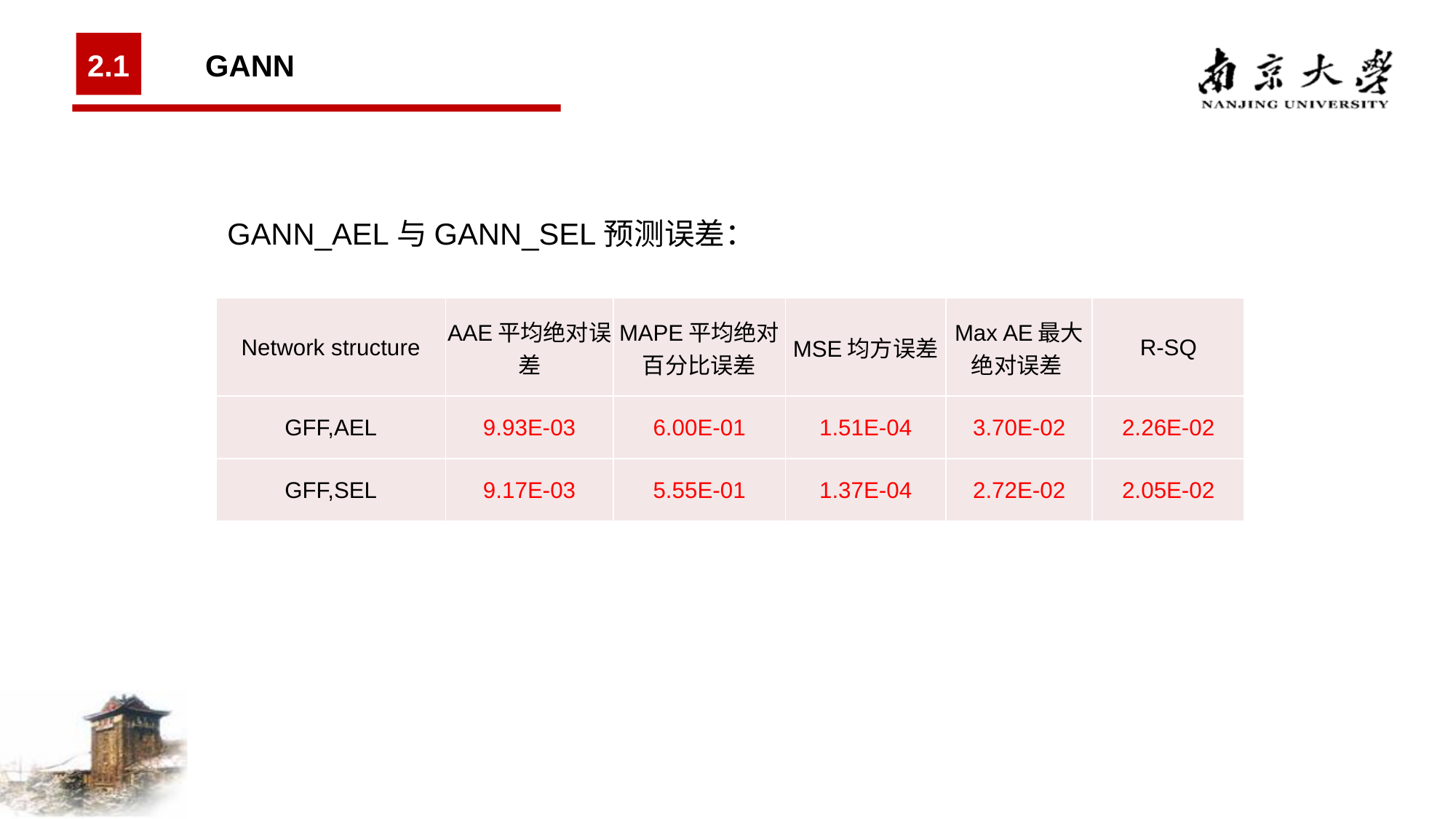

2.1
 GANN
GANN_AEL与GANN_SEL预测误差：
| Network structure | AAE平均绝对误差 | MAPE平均绝对百分比误差 | MSE均方误差 | Max AE最大绝对误差 | R-SQ |
| --- | --- | --- | --- | --- | --- |
| GFF,AEL | 9.93E-03 | 6.00E-01 | 1.51E-04 | 3.70E-02 | 2.26E-02 |
| GFF,SEL | 9.17E-03 | 5.55E-01 | 1.37E-04 | 2.72E-02 | 2.05E-02 |